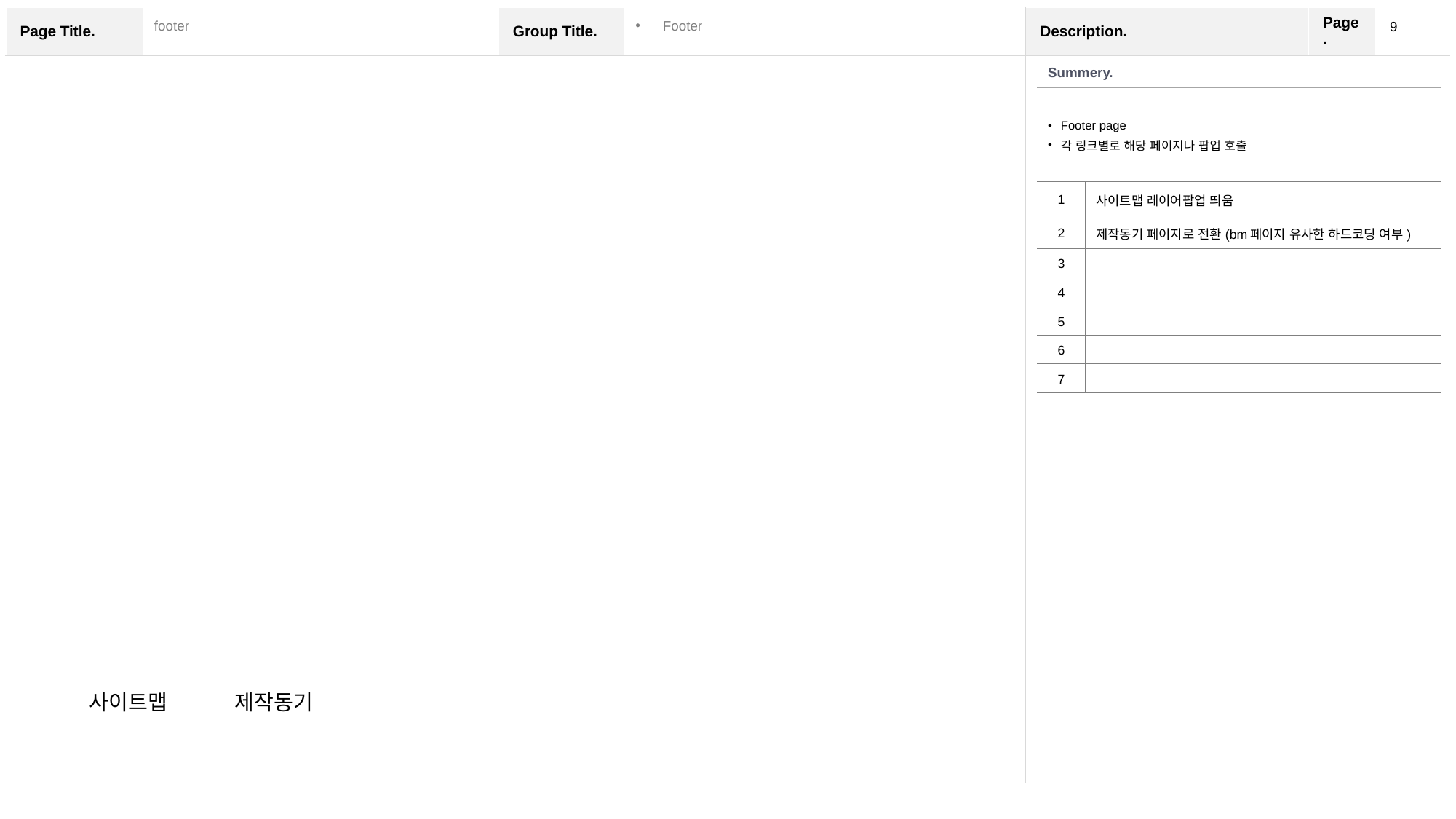

9
footer
Footer
| Summery. |  |
| --- | --- |
| Footer page 각 링크별로 해당 페이지나 팝업 호출 |  |
| 1 | 사이트맵 레이어팝업 띄움 |
| 2 | 제작동기 페이지로 전환(bm페이지 유사한 하드코딩 여부) |
| 3 |  |
| 4 |  |
| 5 |  |
| 6 |  |
| 7 |  |
사이트맵
제작동기